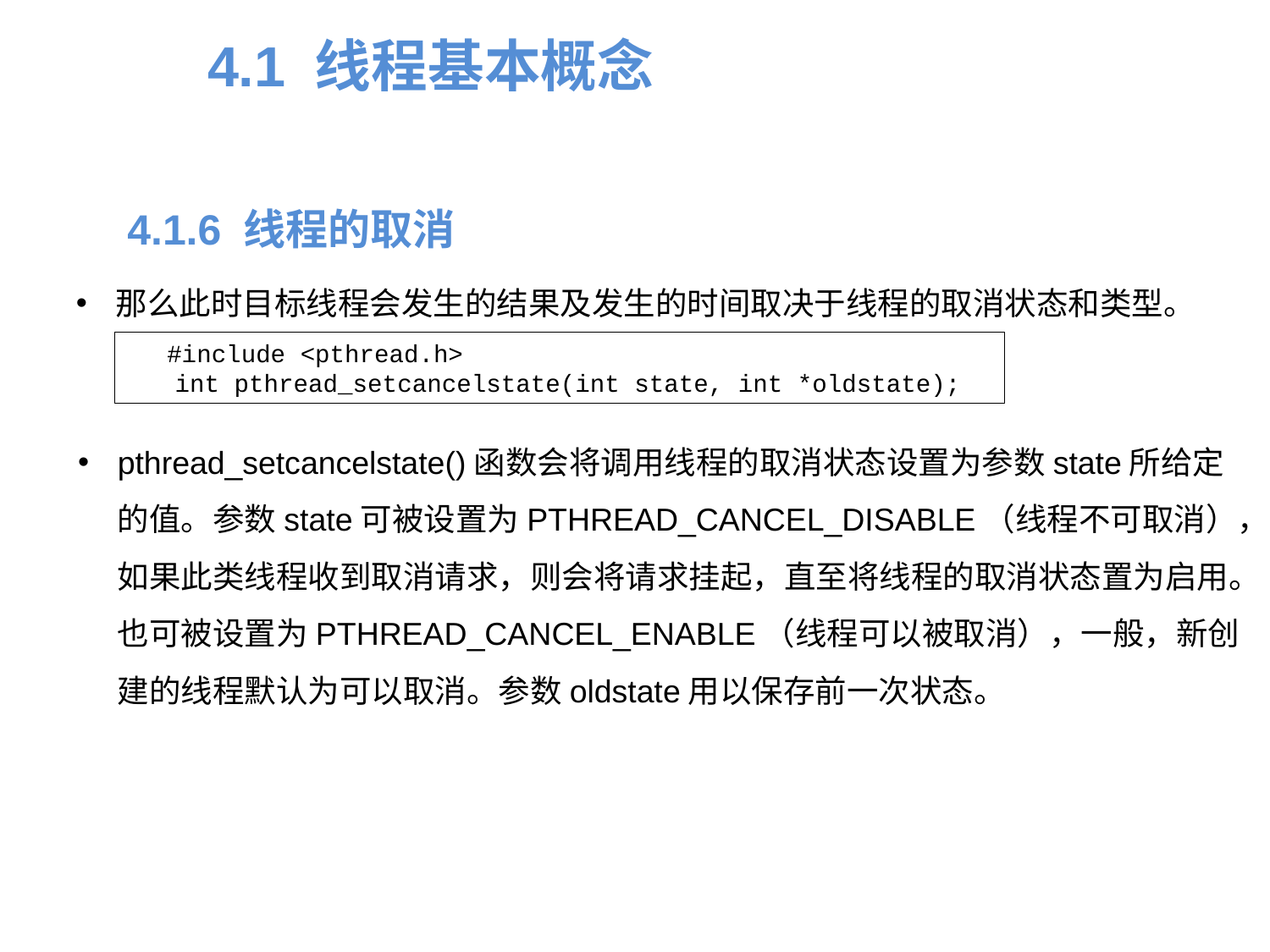

4.1 线程基本概念
4.1.6 线程的取消
那么此时目标线程会发生的结果及发生的时间取决于线程的取消状态和类型。
#include <pthread.h>
int pthread_setcancelstate(int state, int *oldstate);
pthread_setcancelstate()函数会将调用线程的取消状态设置为参数state所给定的值。参数state可被设置为PTHREAD_CANCEL_DISABLE（线程不可取消），如果此类线程收到取消请求，则会将请求挂起，直至将线程的取消状态置为启用。也可被设置为PTHREAD_CANCEL_ENABLE（线程可以被取消），一般，新创建的线程默认为可以取消。参数oldstate用以保存前一次状态。